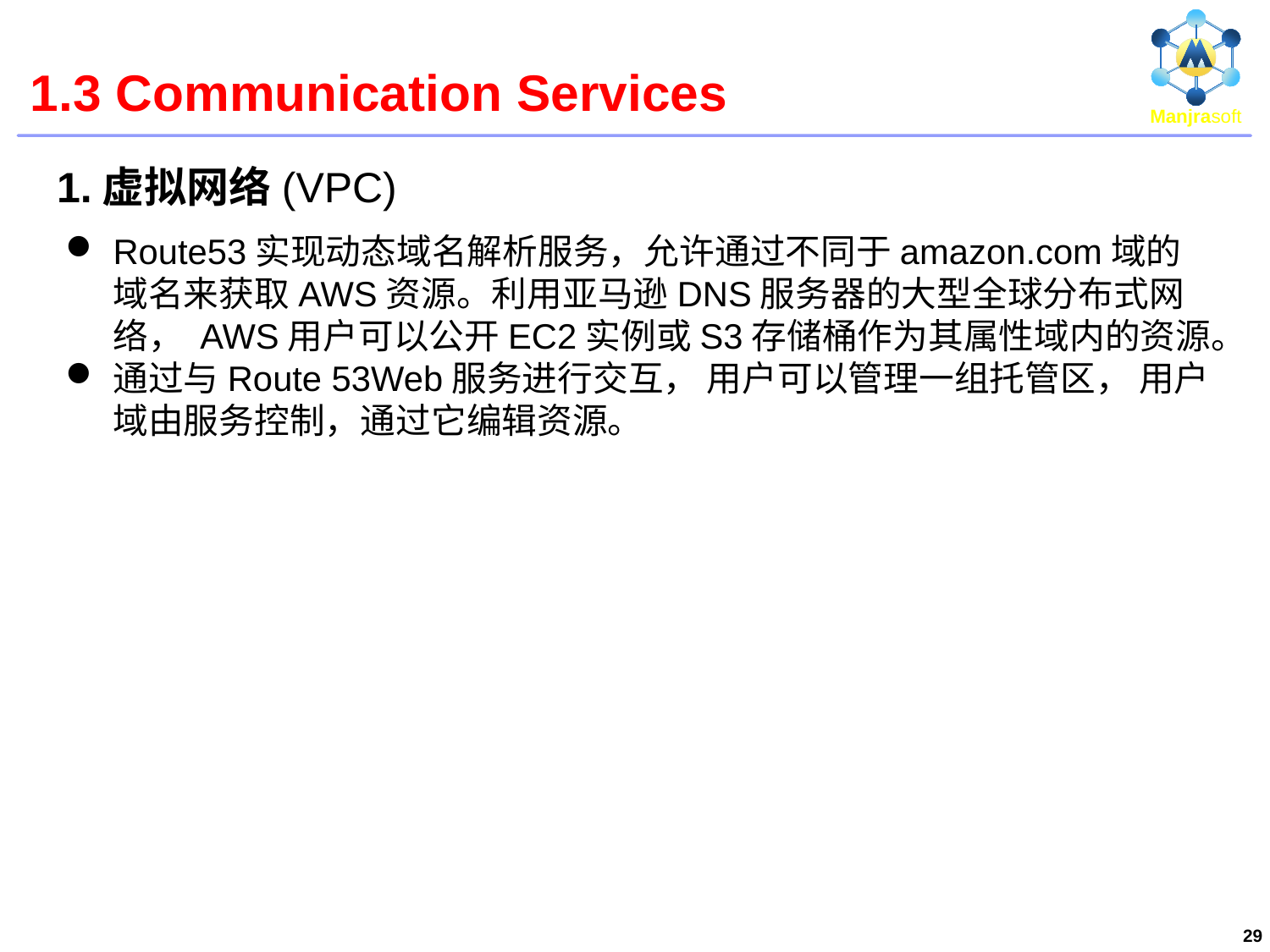

# 1.3 Communication Services
1.虚拟网络(VPC)
Route53实现动态域名解析服务，允许通过不同于amazon.com域的域名来获取AWS资源。利用亚马逊DNS服务器的大型全球分布式网络， AWS用户可以公开EC2实例或S3存储桶作为其属性域内的资源。
通过与Route 53Web服务进行交互， 用户可以管理一组托管区， 用户域由服务控制，通过它编辑资源。
29